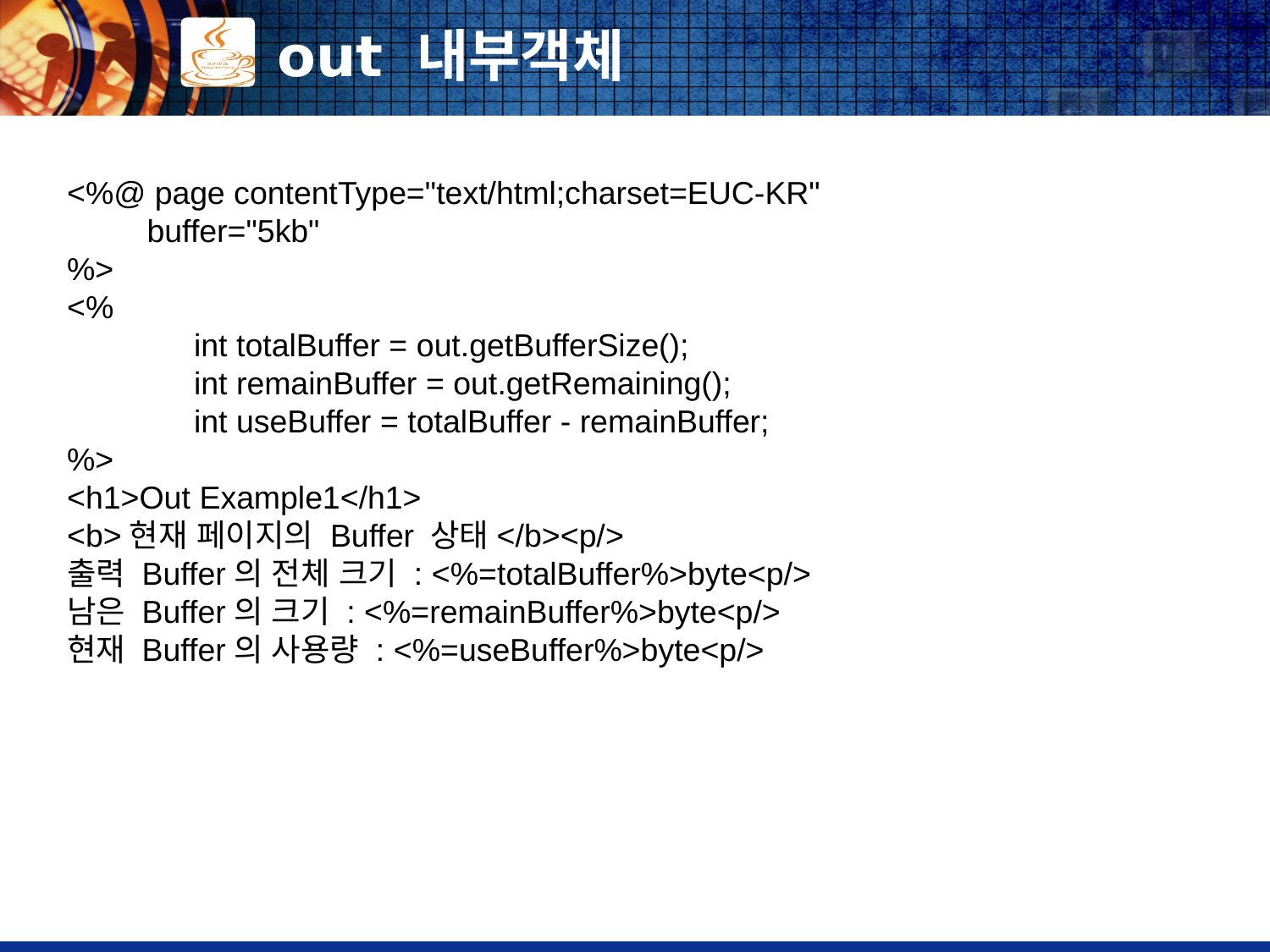

# out 내부객체
<%@ page contentType="text/html;charset=EUC-KR"
         buffer="5kb"
%>
<%
	int totalBuffer = out.getBufferSize();
	int remainBuffer = out.getRemaining();
	int useBuffer = totalBuffer - remainBuffer;
%>
<h1>Out Example1</h1>
<b>현재 페이지의 Buffer 상태</b><p/>
출력 Buffer의 전체 크기 : <%=totalBuffer%>byte<p/>
남은 Buffer의 크기 : <%=remainBuffer%>byte<p/>
현재 Buffer의 사용량 : <%=useBuffer%>byte<p/>